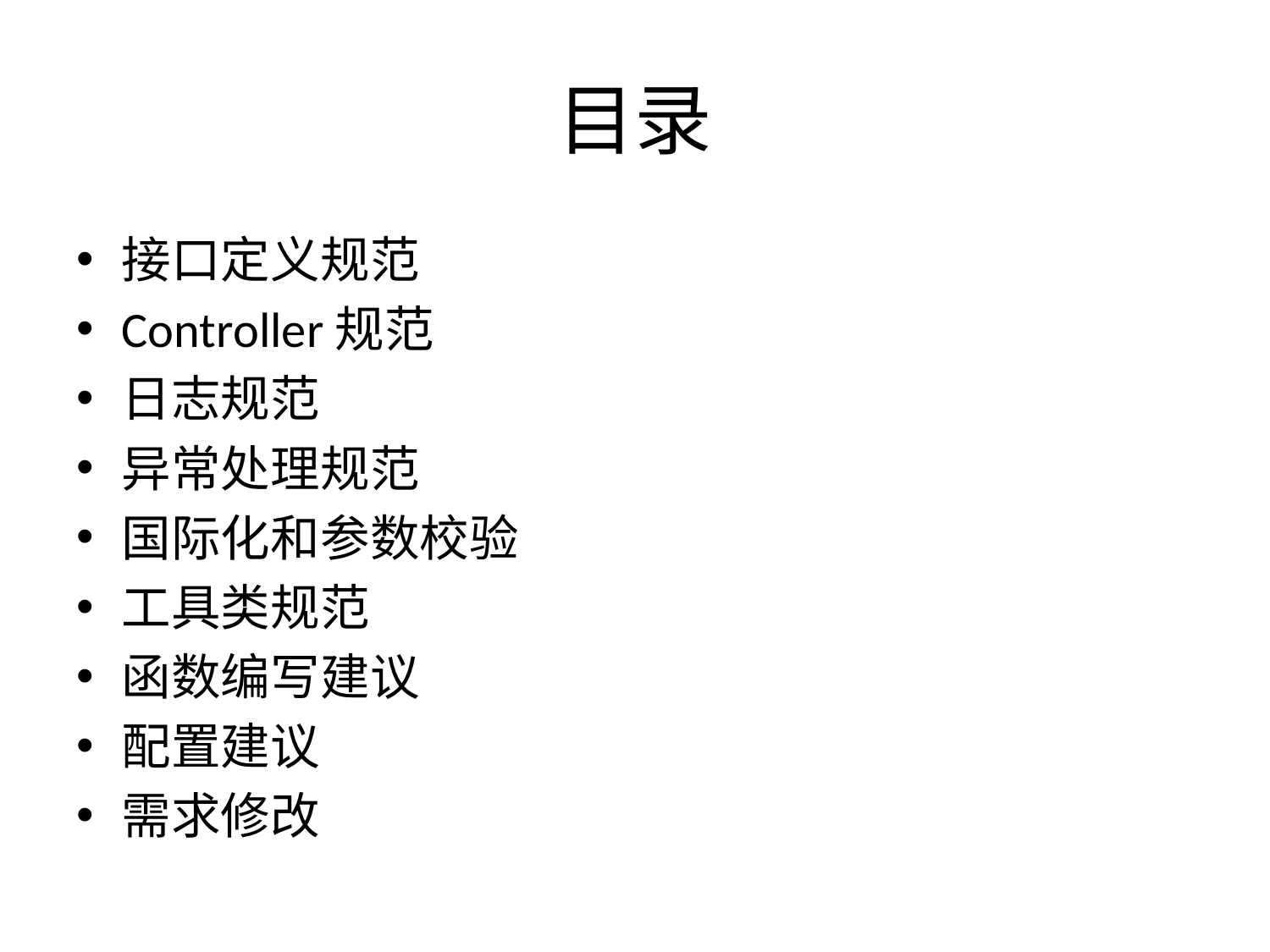

# 目录
接口定义规范
Controller规范
日志规范
异常处理规范
国际化和参数校验
工具类规范
函数编写建议
配置建议
需求修改